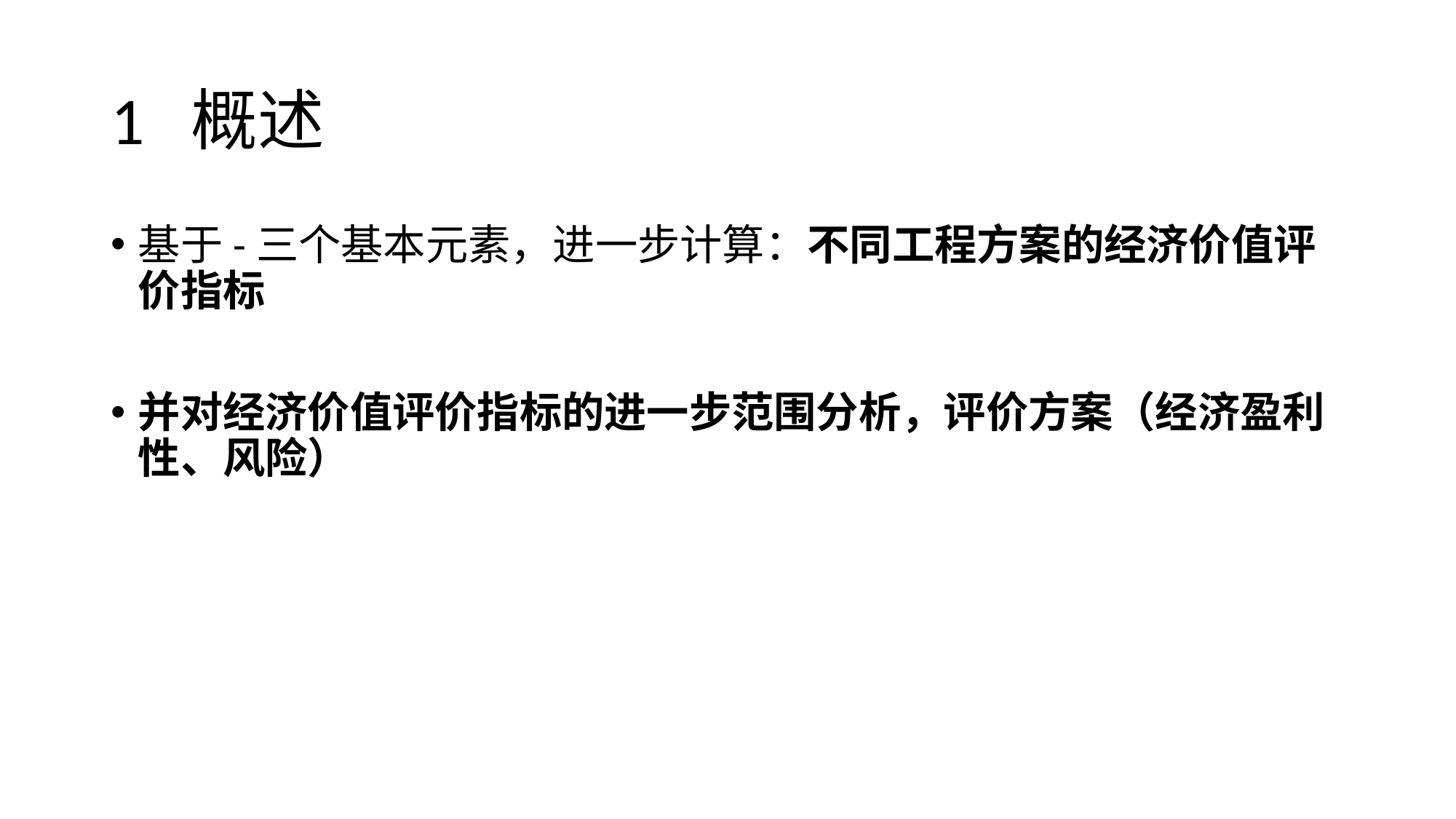

# 1  概述
基于-三个基本元素，进一步计算：不同工程方案的经济价值评价指标

并对经济价值评价指标的进一步范围分析，评价方案（经济盈利性、风险）